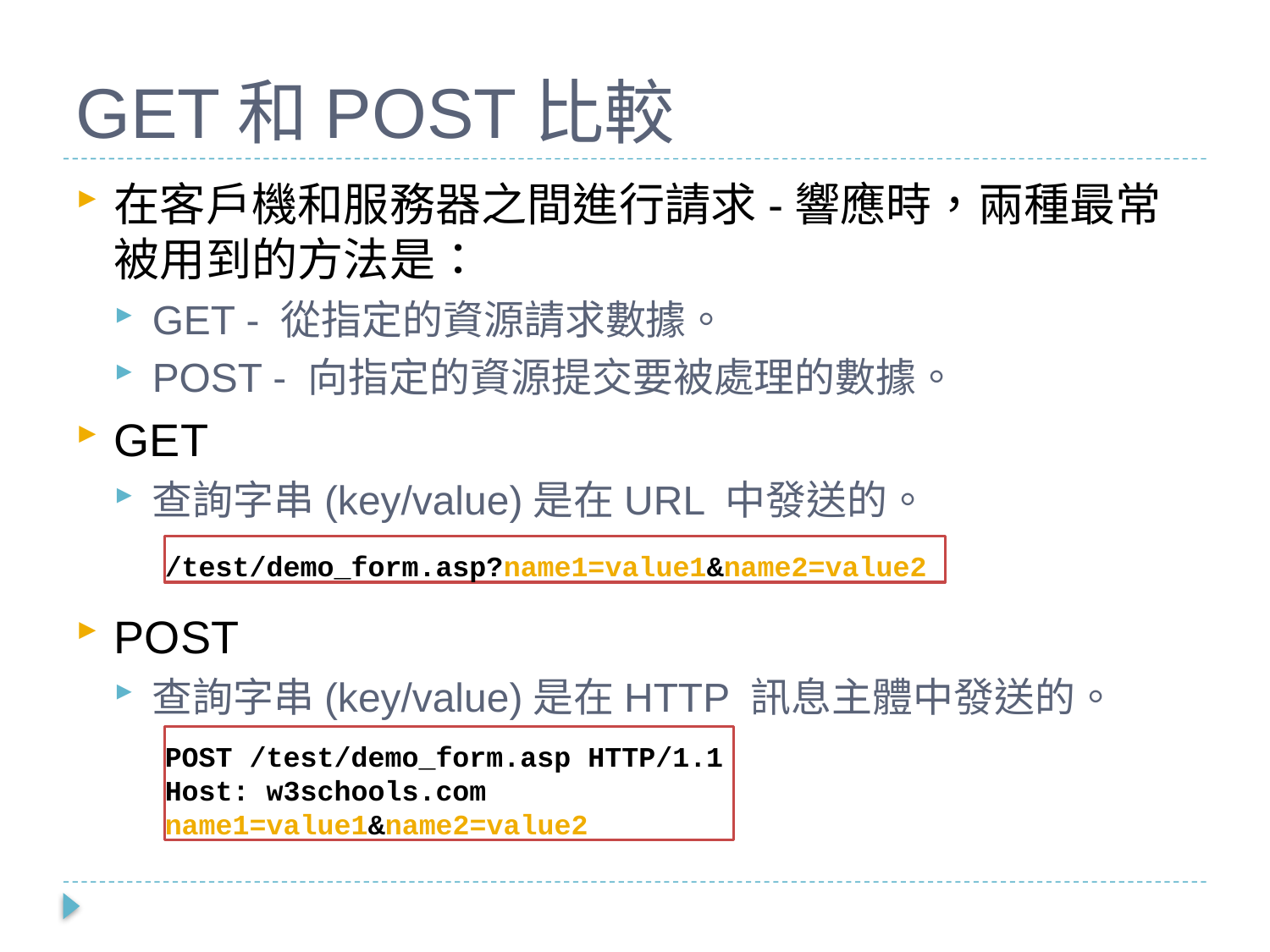

# GET和POST比較
在客戶機和服務器之間進行請求-響應時，兩種最常被用到的方法是：
GET - 從指定的資源請求數據。
POST - 向指定的資源提交要被處理的數據。
GET
查詢字串(key/value)是在URL 中發送的。

POST
查詢字串(key/value)是在HTTP 訊息主體中發送的。

/test/demo_form.asp?name1=value1&name2=value2
POST /test/demo_form.asp HTTP/1.1
Host: w3schools.com
name1=value1&name2=value2